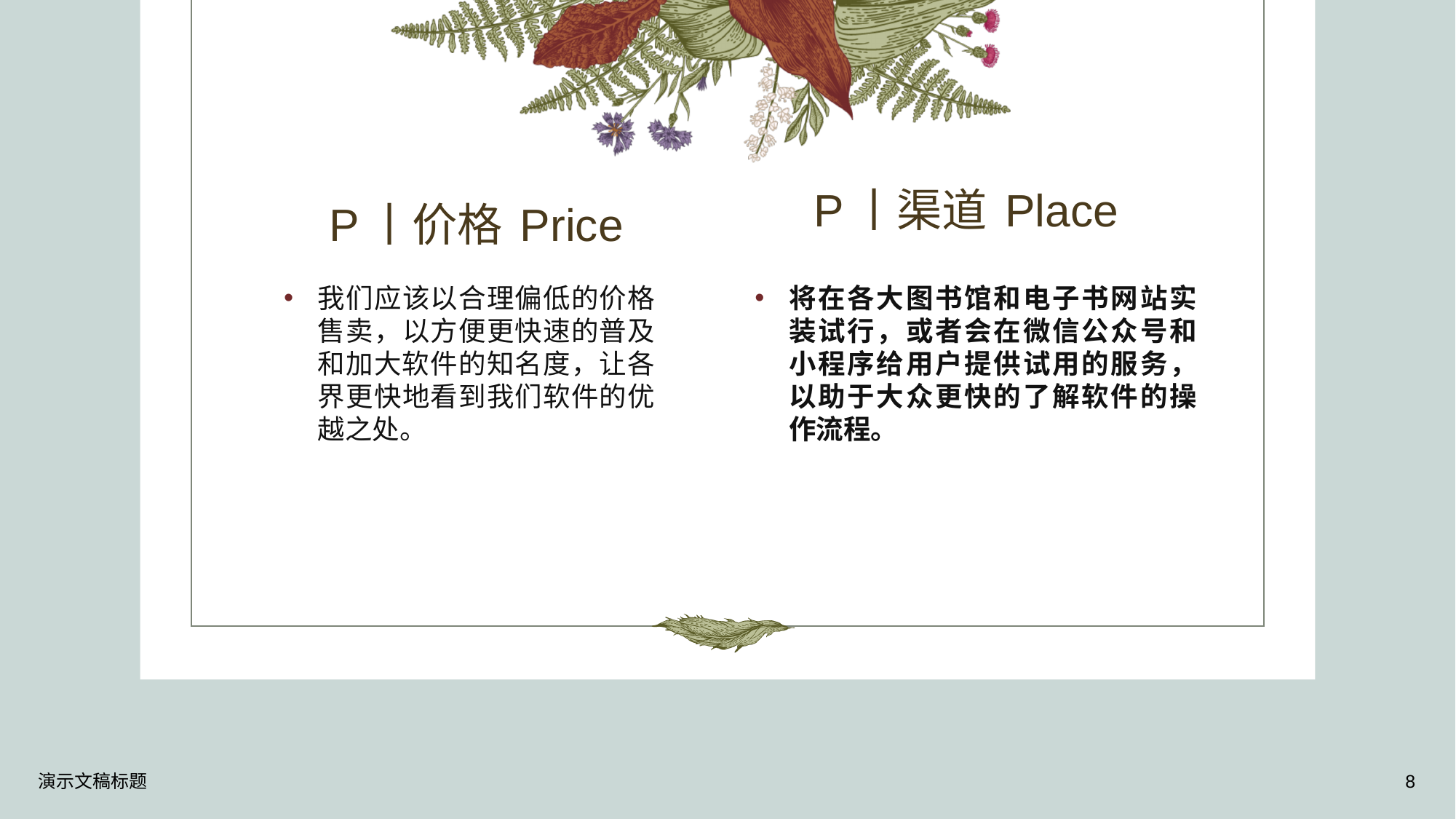

P丨渠道 Place
# P丨价格 Price
我们应该以合理偏低的价格售卖，以方便更快速的普及和加大软件的知名度，让各界更快地看到我们软件的优越之处。

将在各大图书馆和电子书网站实装试行，或者会在微信公众号和小程序给用户提供试用的服务，以助于大众更快的了解软件的操作流程。

演示文稿标题
8